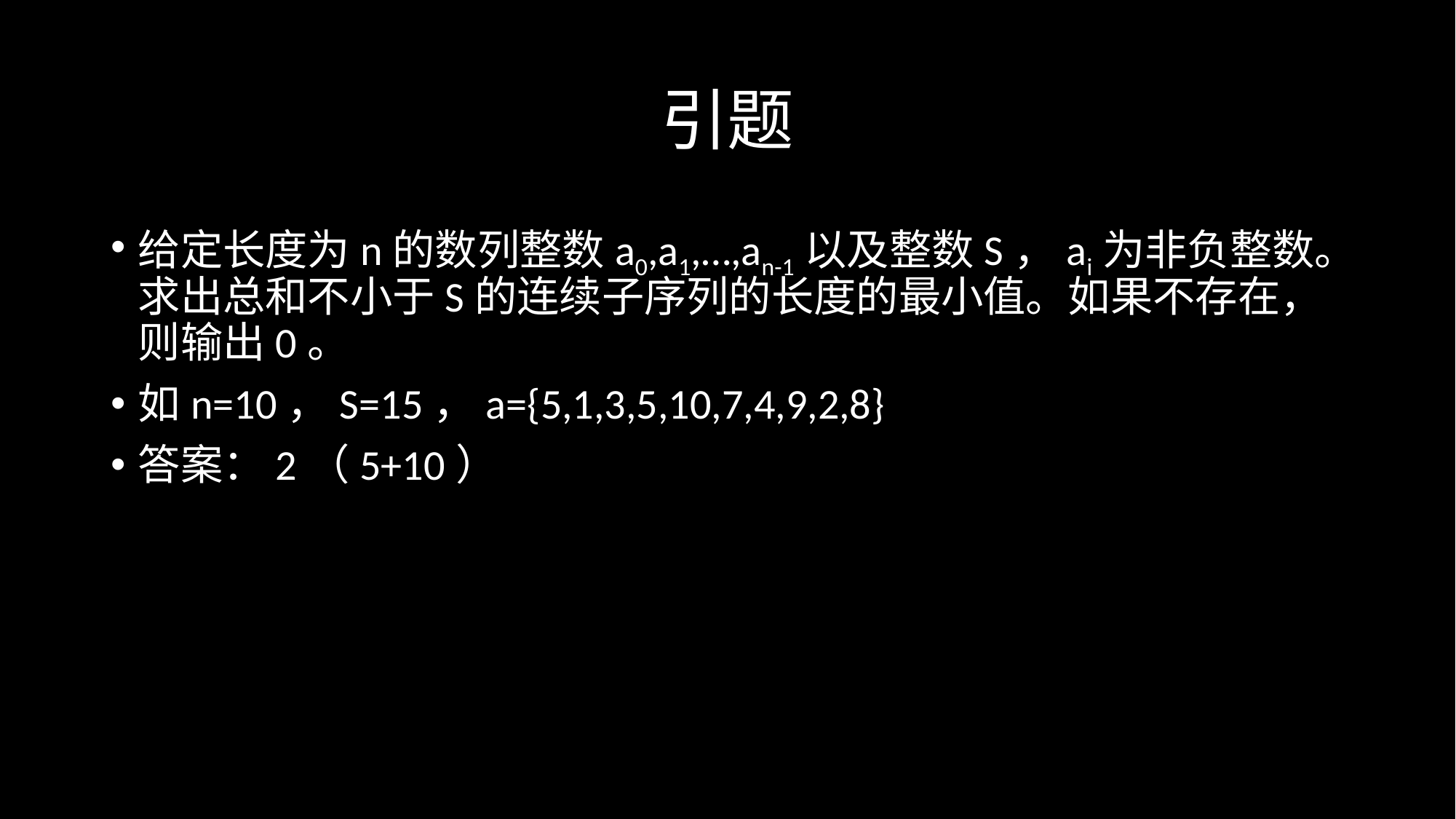

# 引题
给定长度为n的数列整数a0,a1,…,an-1以及整数S，ai为非负整数。求出总和不小于S的连续子序列的长度的最小值。如果不存在，则输出0。
如n=10，S=15，a={5,1,3,5,10,7,4,9,2,8}
答案：2（5+10）